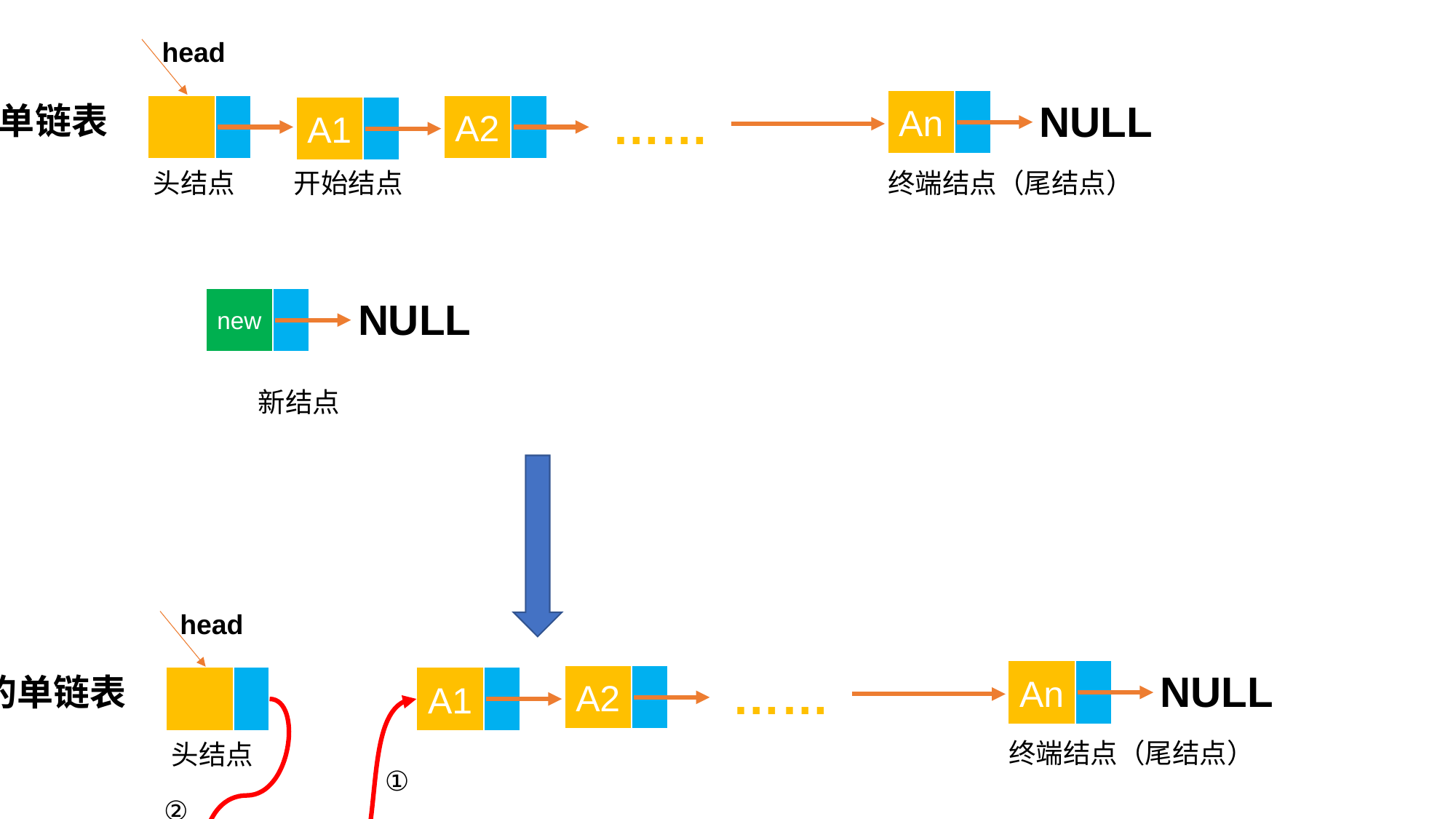

head
NULL
……
An

带头结点的单链表

A2

A1

头结点
开始结点
终端结点（尾结点）
NULL
new

新结点

head
NULL
……
An

带头结点的单链表
A2

A1

终端结点（尾结点）
头结点
①
②
每次将新节点插在单链表的最前端
new

新结点
开始结点